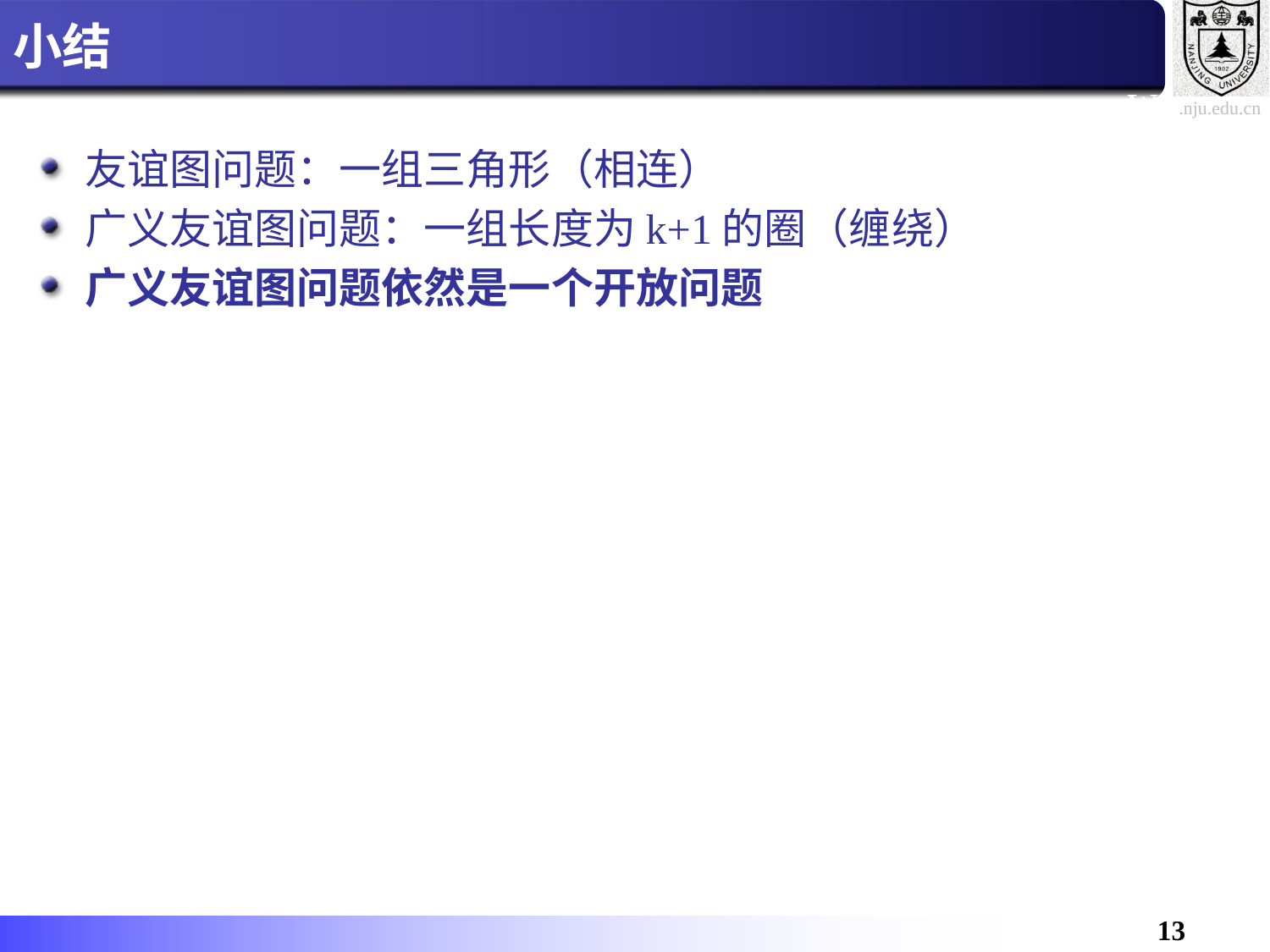

# 小结
友谊图问题：一组三角形（相连）
广义友谊图问题：一组长度为k+1的圈（缠绕）
广义友谊图问题依然是一个开放问题